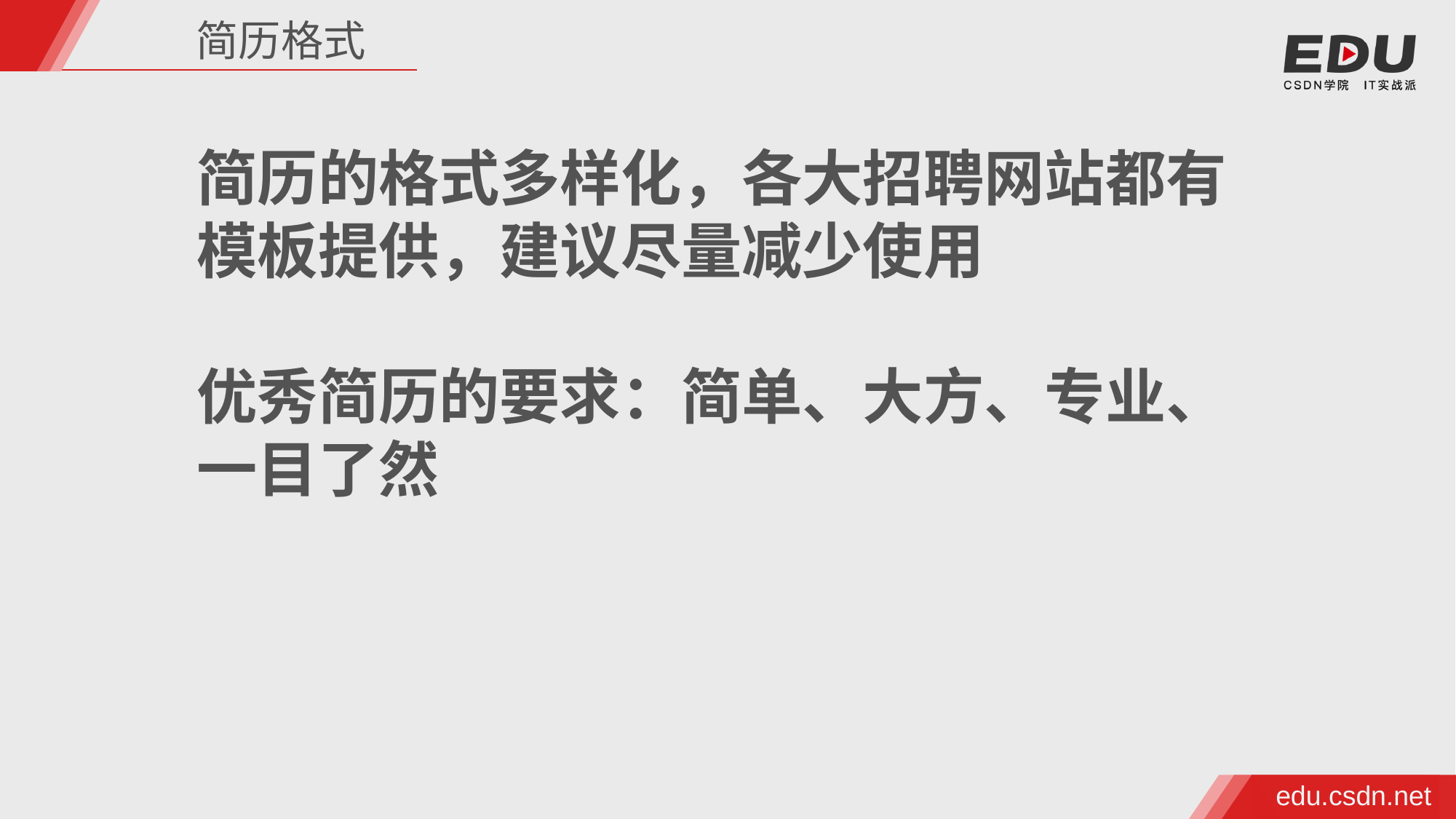

简历格式
简历的格式多样化，各大招聘网站都有模板提供，建议尽量减少使用

优秀简历的要求：简单、大方、专业、一目了然